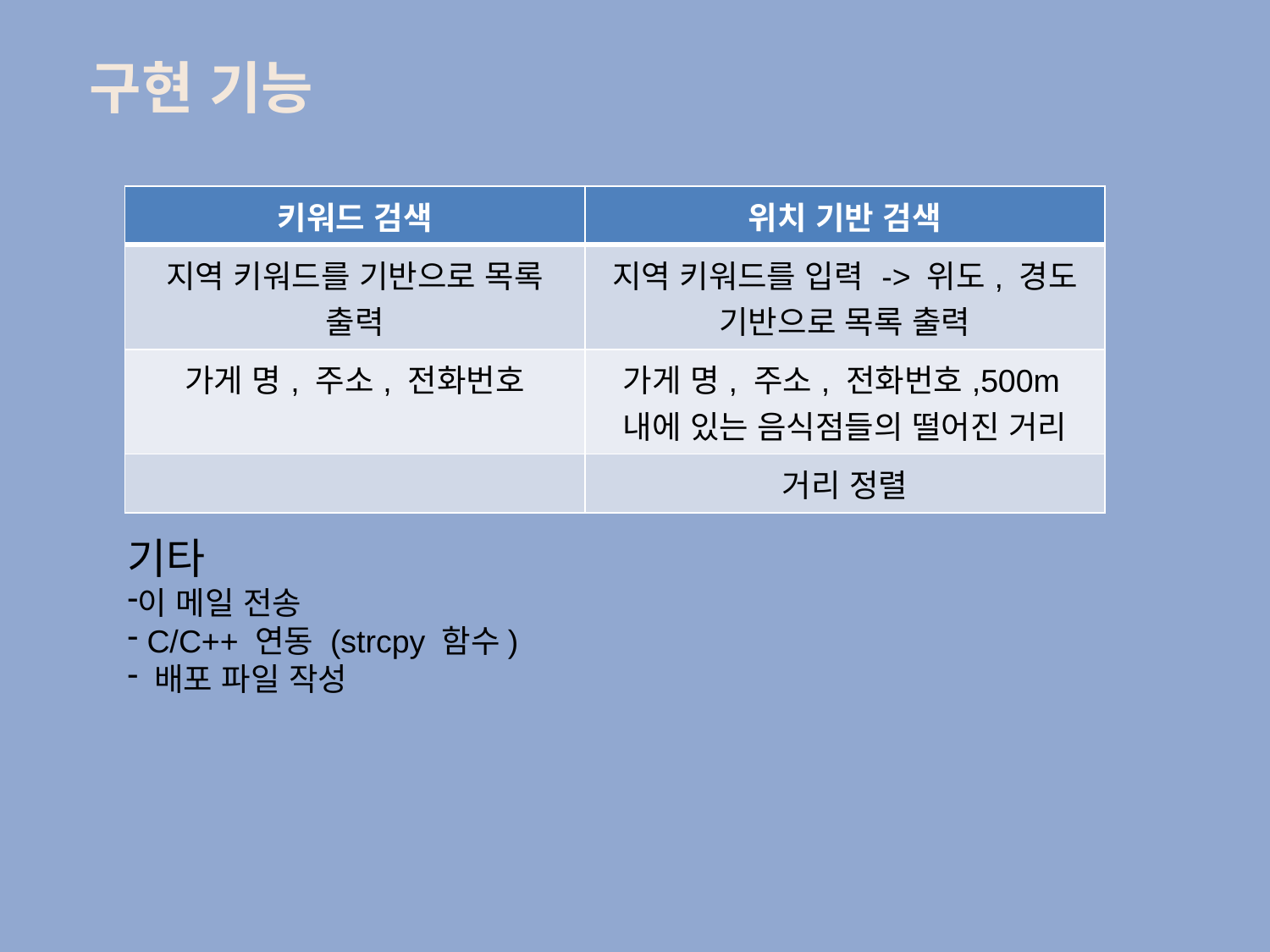

구현 기능
| 키워드 검색 | 위치 기반 검색 |
| --- | --- |
| 지역 키워드를 기반으로 목록 출력 | 지역 키워드를 입력 -> 위도, 경도 기반으로 목록 출력 |
| 가게 명, 주소, 전화번호 | 가게 명, 주소, 전화번호,500m내에 있는 음식점들의 떨어진 거리 |
|  | 거리 정렬 |
기타
이 메일 전송
 C/C++ 연동 (strcpy 함수)
 배포 파일 작성